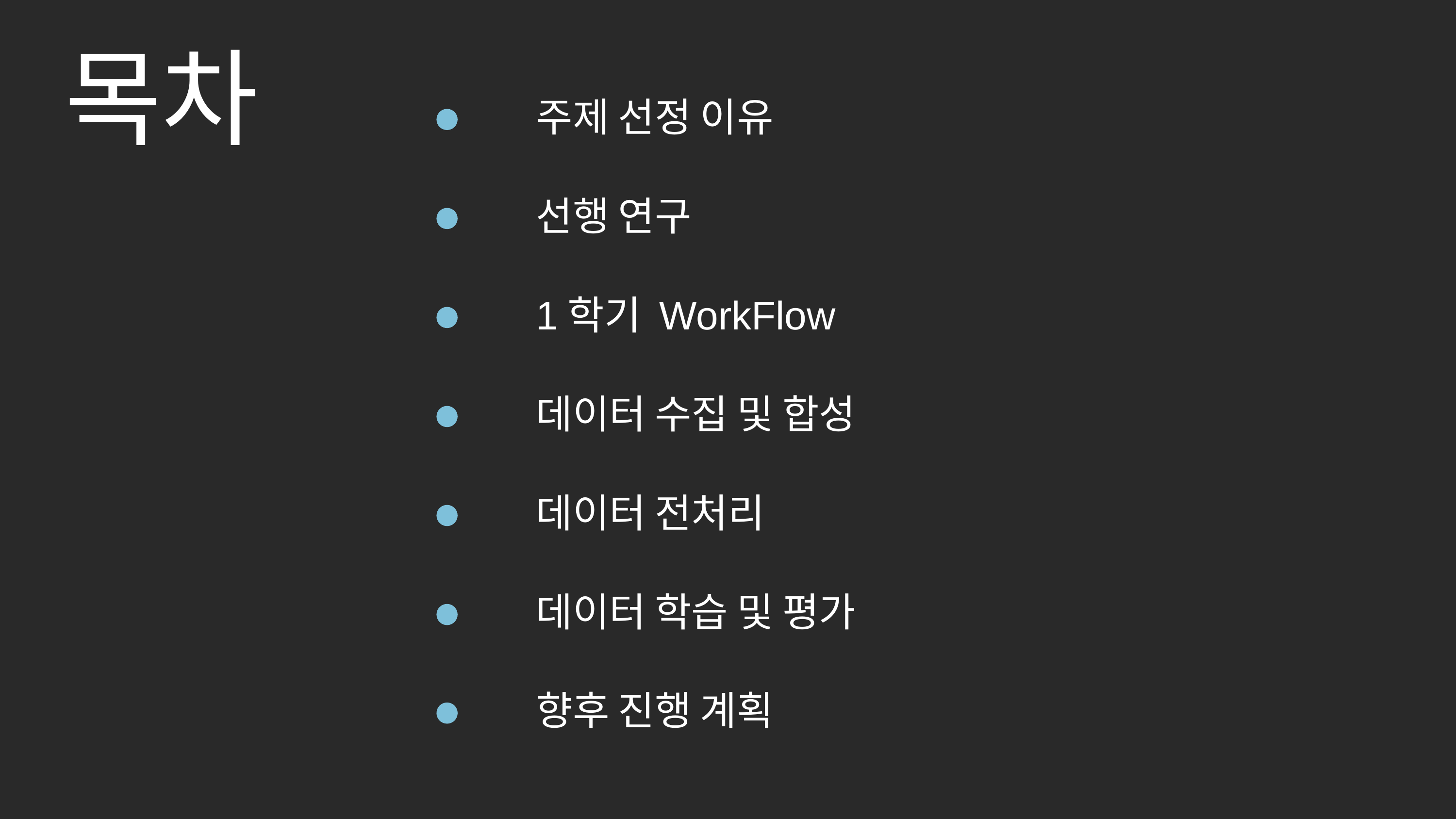

목차
주제 선정 이유

선행 연구

1학기 WorkFlow

데이터 수집 및 합성

데이터 전처리

데이터 학습 및 평가

향후 진행 계획